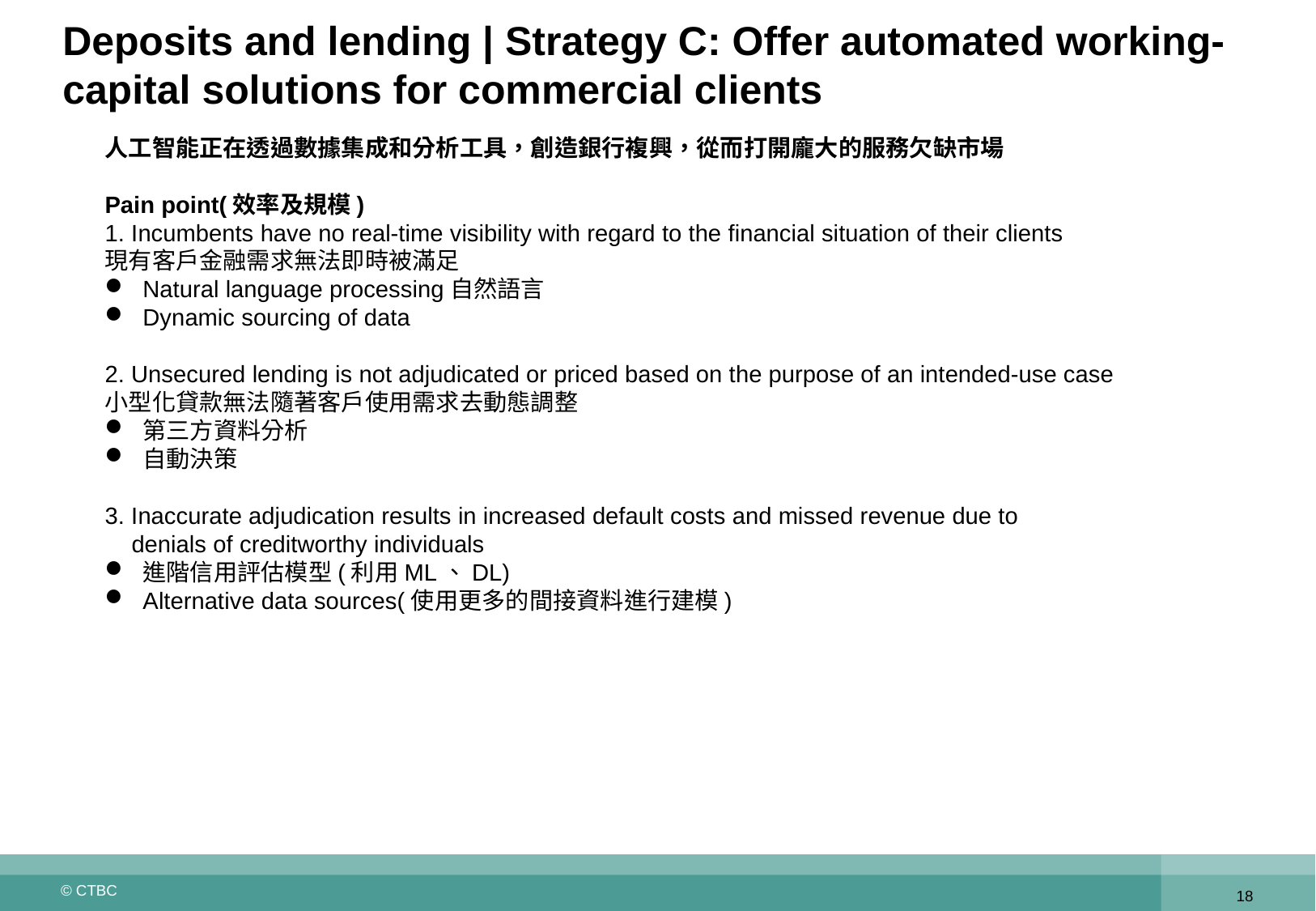

# Deposits and lending | Strategy C: Offer automated working-capital solutions for commercial clients
人工智能正在透過數據集成和分析工具，創造銀行複興，從而打開龐大的服務欠缺市場

Pain point(效率及規模)
1. Incumbents have no real-time visibility with regard to the financial situation of their clients
現有客戶金融需求無法即時被滿足
Natural language processing自然語言
Dynamic sourcing of data

2. Unsecured lending is not adjudicated or priced based on the purpose of an intended-use case
小型化貸款無法隨著客戶使用需求去動態調整
第三方資料分析
自動決策

3. Inaccurate adjudication results in increased default costs and missed revenue due to
    denials of creditworthy individuals
進階信用評估模型(利用ML、DL)
Alternative data sources(使用更多的間接資料進行建模)